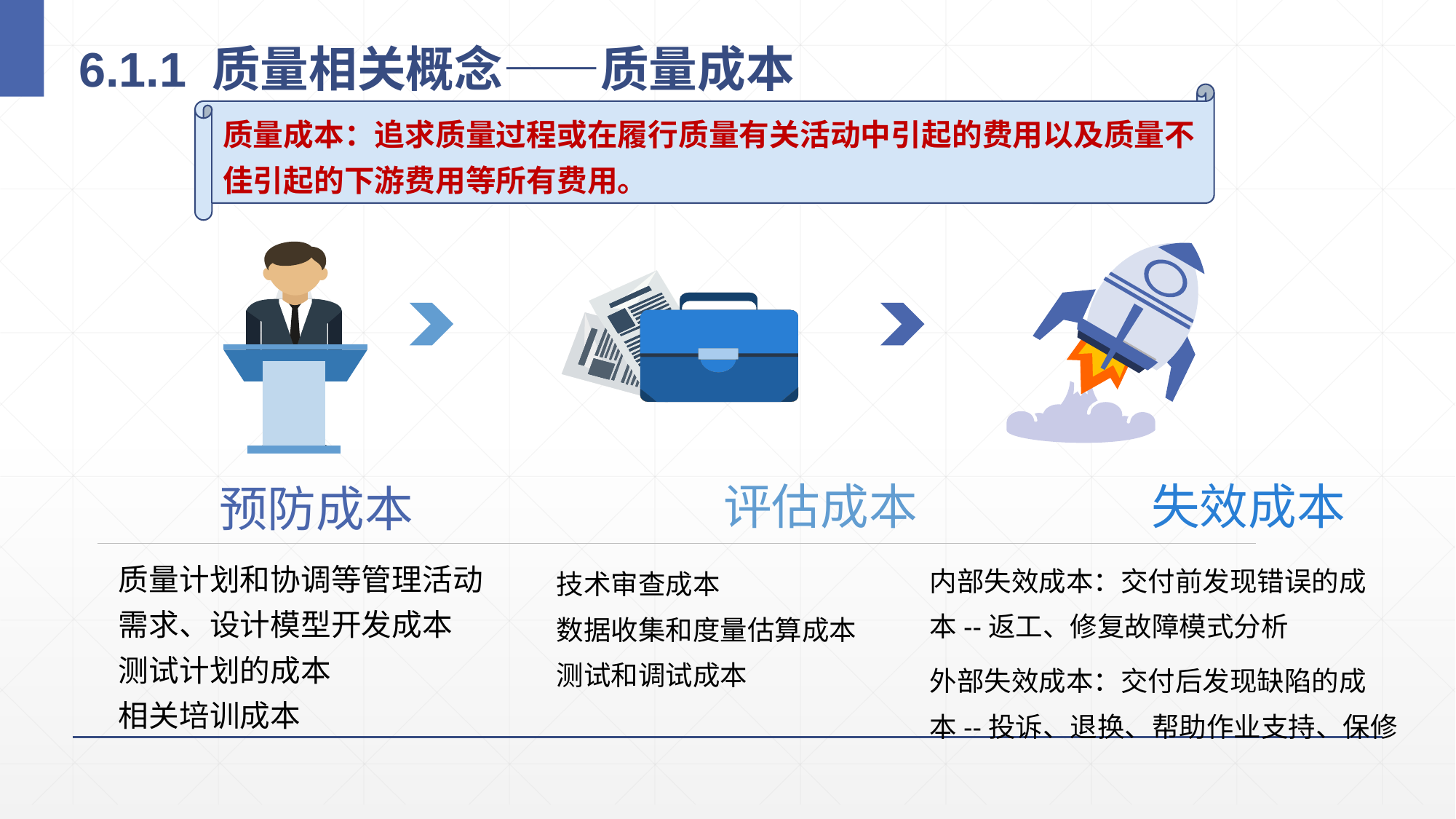

# 6.1.1 质量相关概念——质量成本
质量成本：追求质量过程或在履行质量有关活动中引起的费用以及质量不佳引起的下游费用等所有费用。

评估成本
失效成本
预防成本
内部失效成本：交付前发现错误的成本--返工、修复故障模式分析
外部失效成本：交付后发现缺陷的成本--投诉、退换、帮助作业支持、保修
质量计划和协调等管理活动
需求、设计模型开发成本
测试计划的成本
相关培训成本
技术审查成本
数据收集和度量估算成本
测试和调试成本